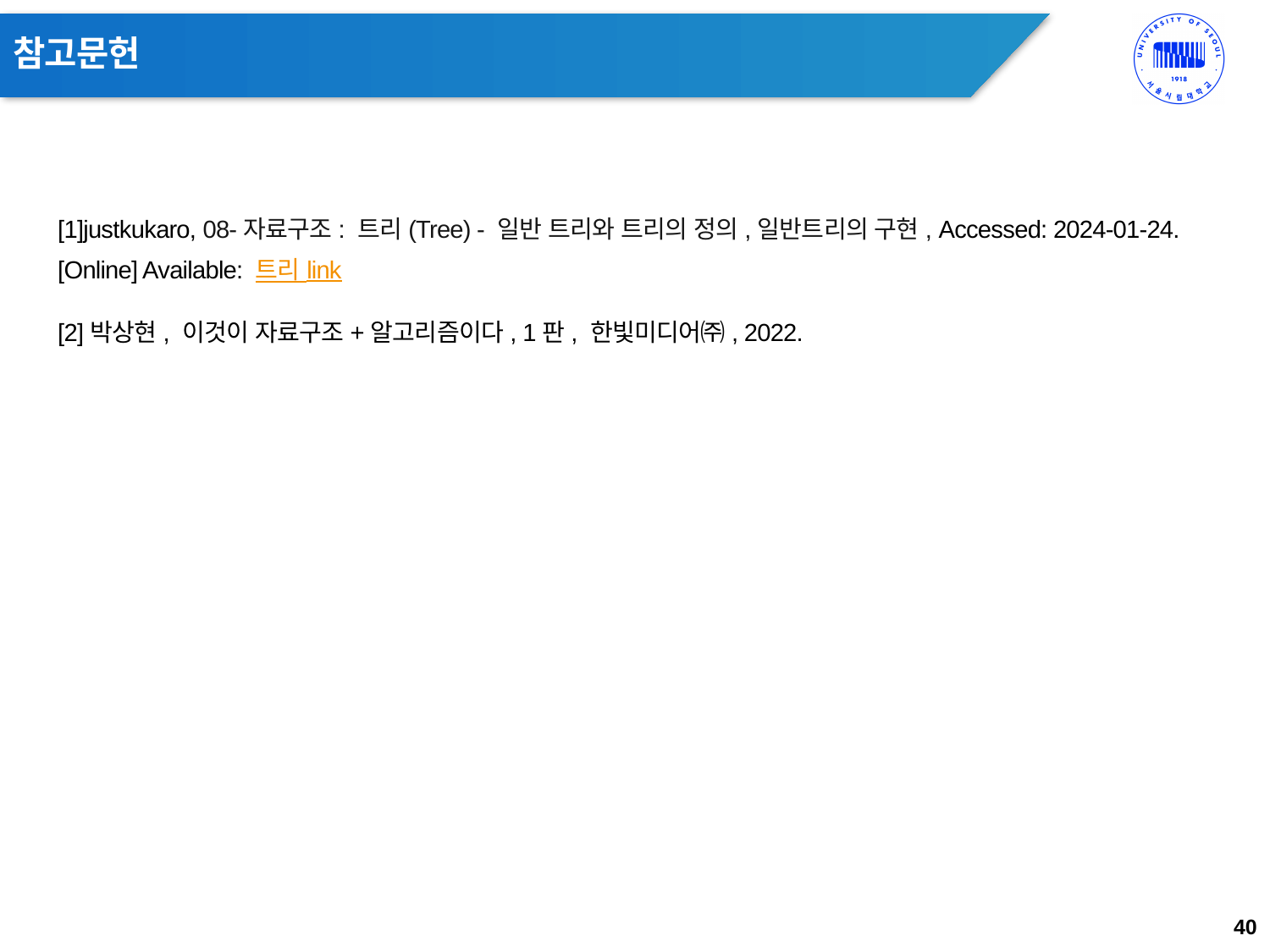

# 참고문헌
[1]justkukaro, 08-자료구조: 트리(Tree) - 일반 트리와 트리의 정의,일반트리의 구현, Accessed: 2024-01-24. [Online] Available: 트리 link
[2]박상현, 이것이 자료구조+알고리즘이다, 1판, 한빛미디어㈜, 2022.

40